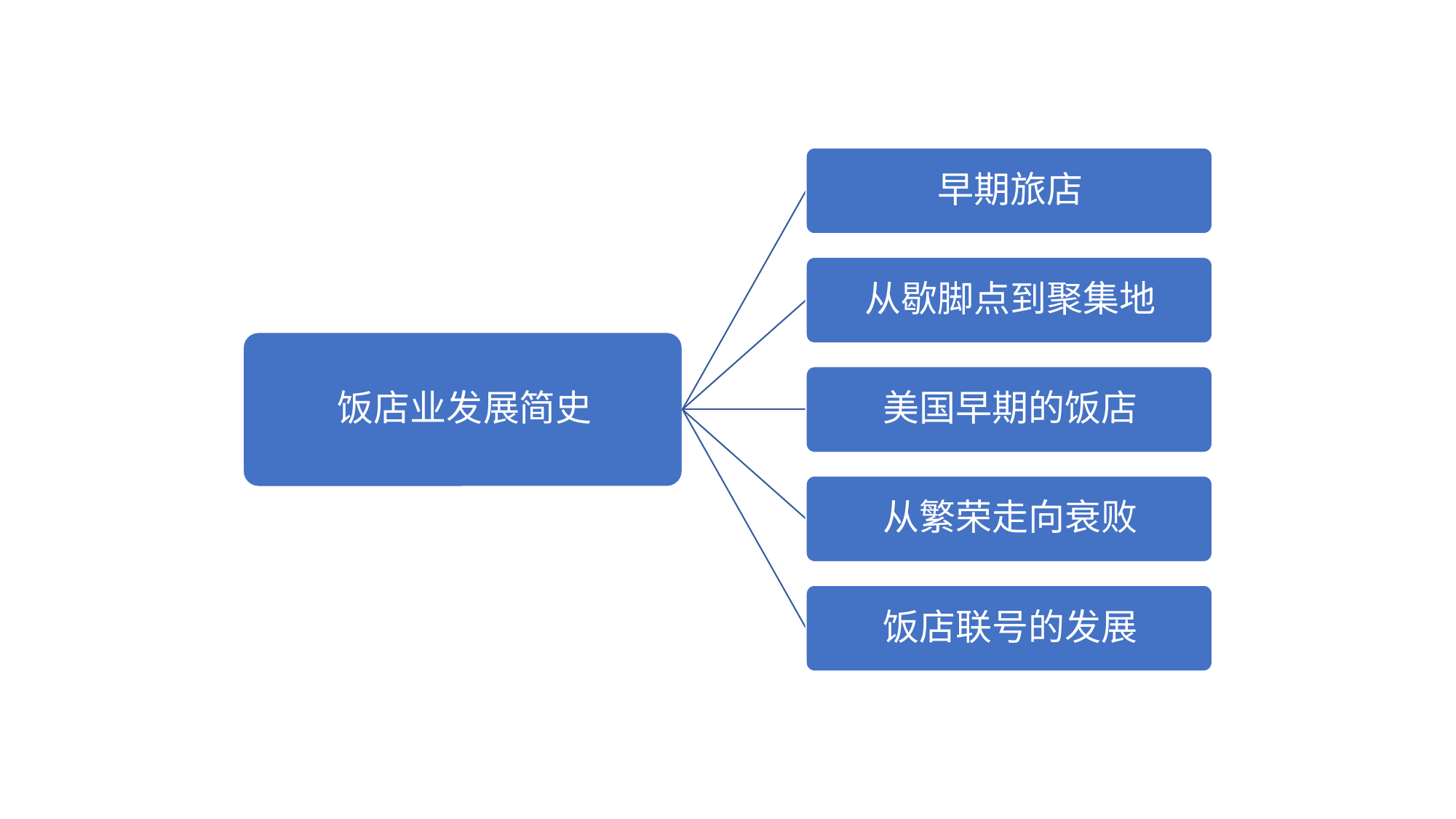

饭店业发展简史

早期旅店

从歇脚点到聚集地

美国早期的饭店

从繁荣走向衰败

饭店联号的发展